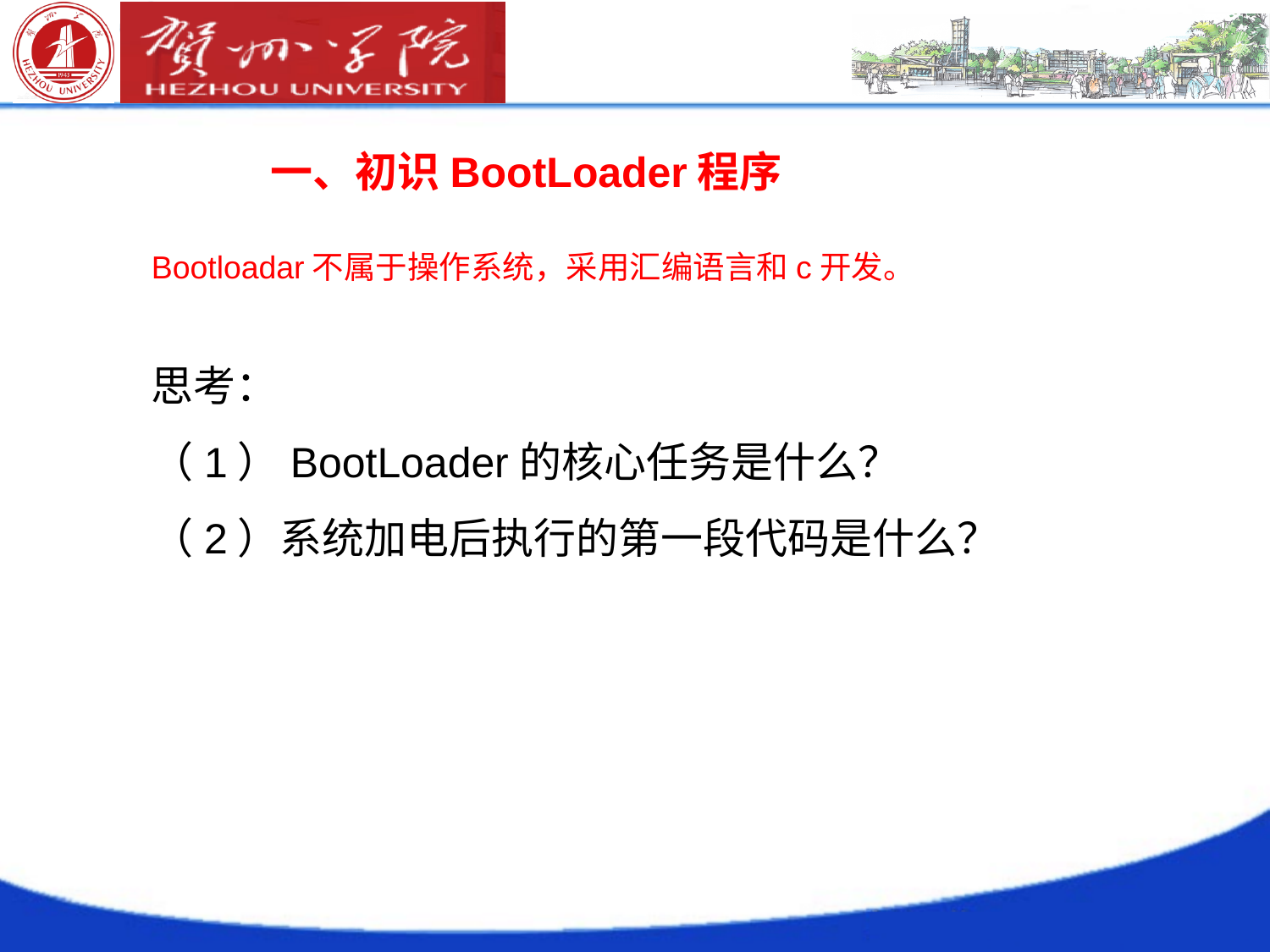

一、初识BootLoader程序
Bootloadar不属于操作系统，采用汇编语言和c开发。
思考：
（1）BootLoader的核心任务是什么？
（2）系统加电后执行的第一段代码是什么？